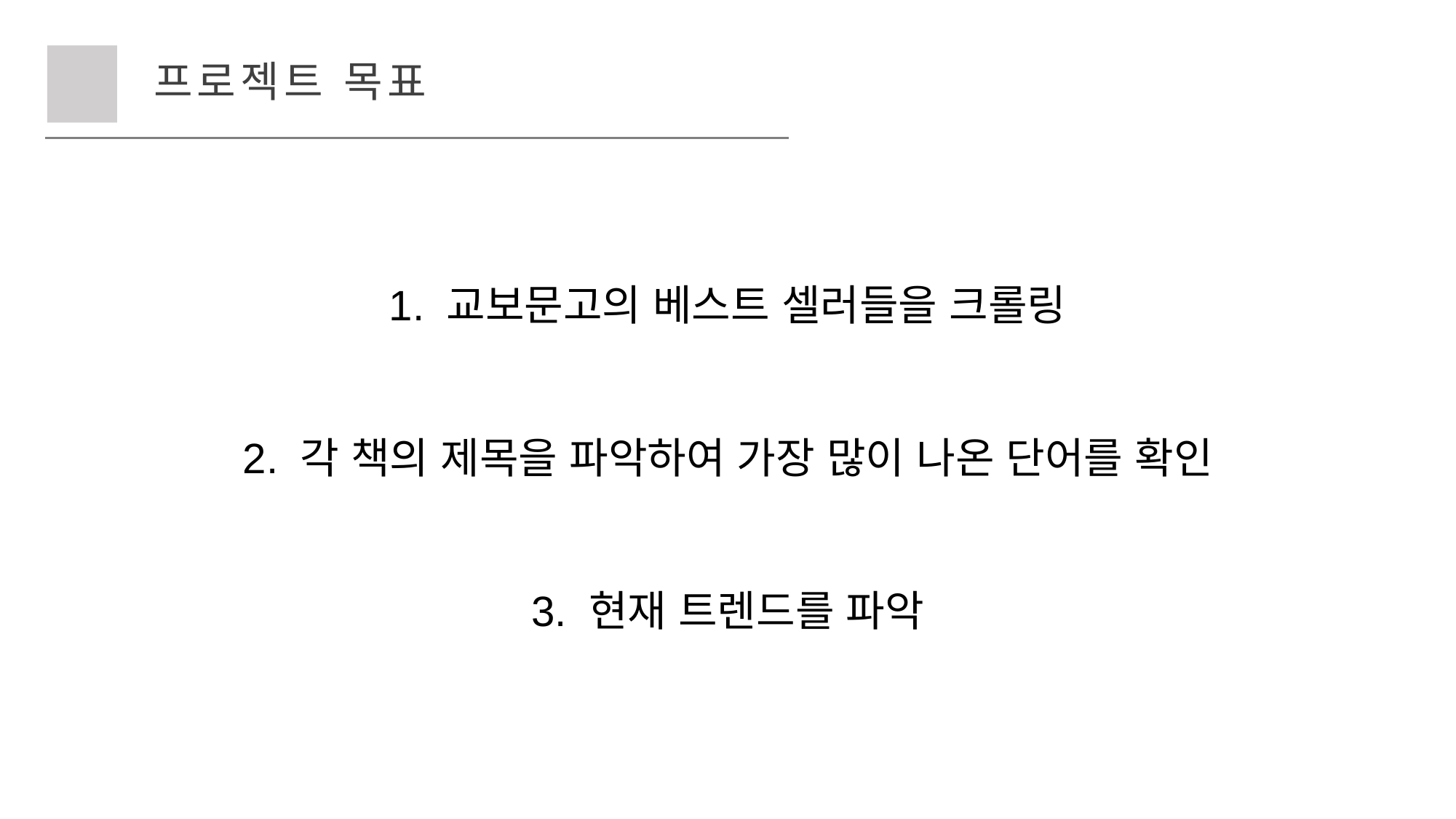

프로젝트 목표
1. 교보문고의 베스트 셀러들을 크롤링

2. 각 책의 제목을 파악하여 가장 많이 나온 단어를 확인

3. 현재 트렌드를 파악